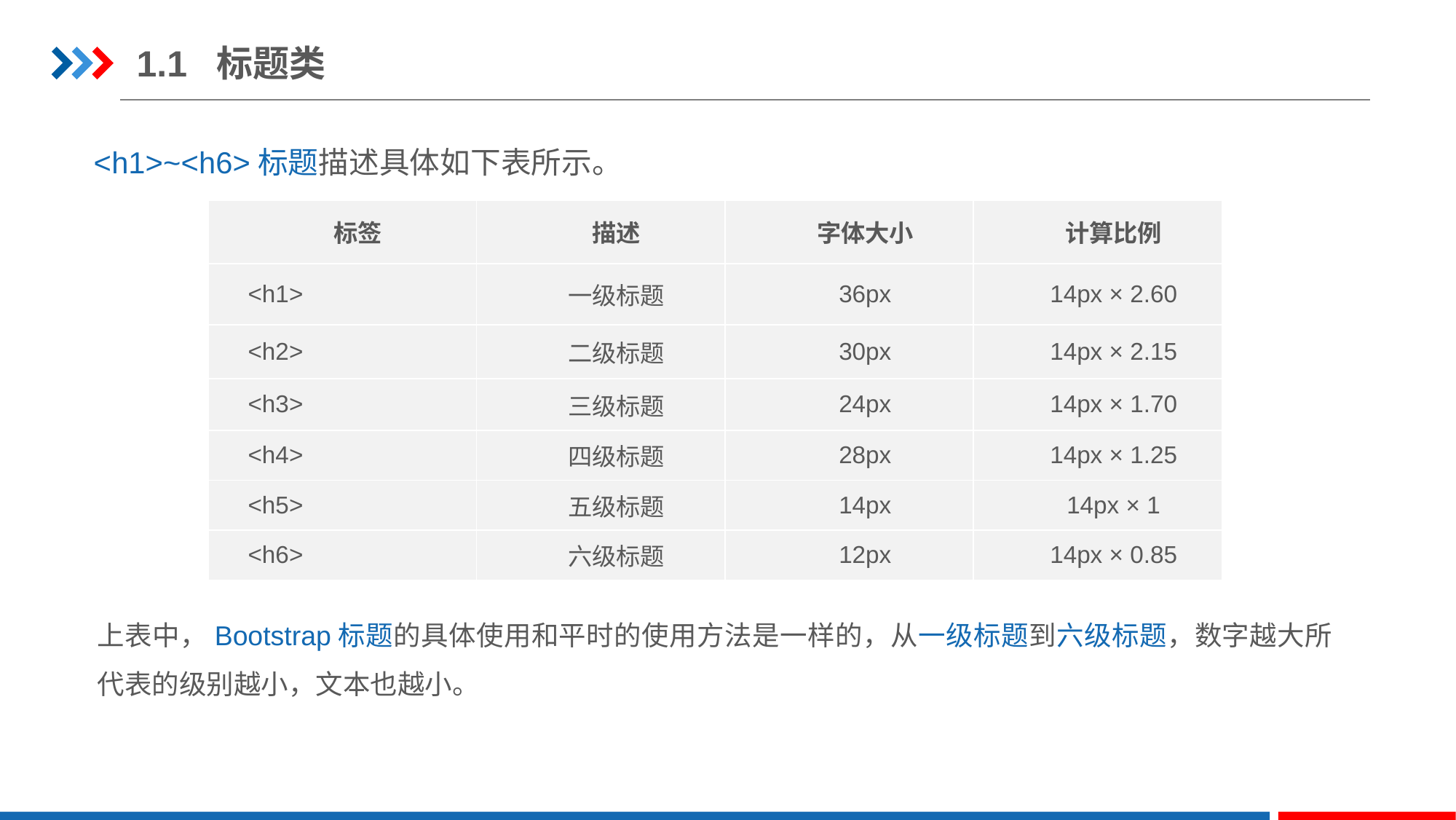

1.1  标题类
<h1>~<h6>标题描述具体如下表所示。
| 标签 | 描述 | 字体大小 | 计算比例 |
| --- | --- | --- | --- |
| <h1> | 一级标题 | 36px | 14px × 2.60 |
| <h2> | 二级标题 | 30px | 14px × 2.15 |
| <h3> | 三级标题 | 24px | 14px × 1.70 |
| <h4> | 四级标题 | 28px | 14px × 1.25 |
| <h5> | 五级标题 | 14px | 14px × 1 |
| <h6> | 六级标题 | 12px | 14px × 0.85 |
上表中，Bootstrap标题的具体使用和平时的使用方法是一样的，从一级标题到六级标题，数字越大所代表的级别越小，文本也越小。